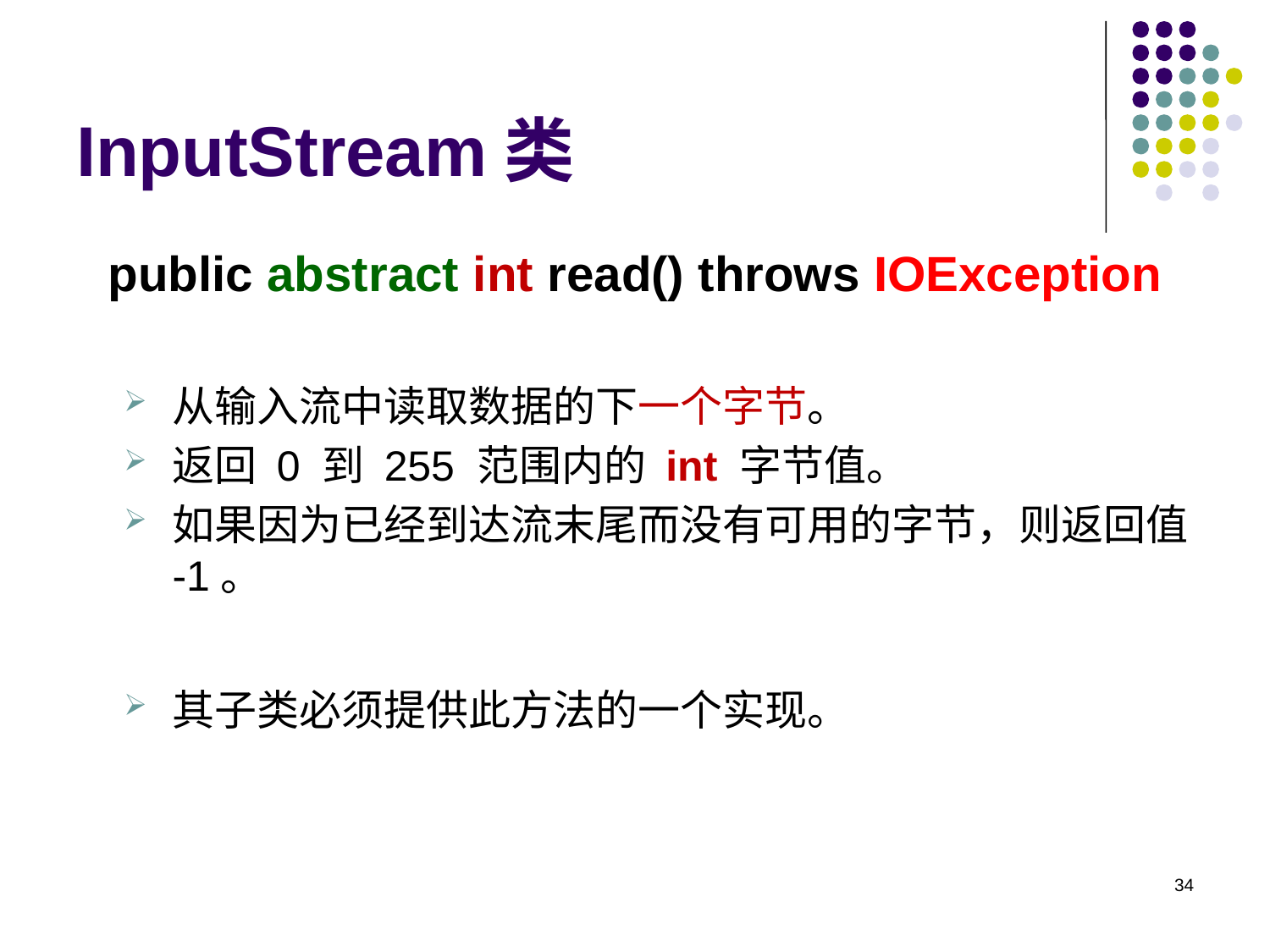

# InputStream类
public abstract int read() throws IOException

从输入流中读取数据的下一个字节。
返回 0 到 255 范围内的 int 字节值。
如果因为已经到达流末尾而没有可用的字节，则返回值 -1。

其子类必须提供此方法的一个实现。

34